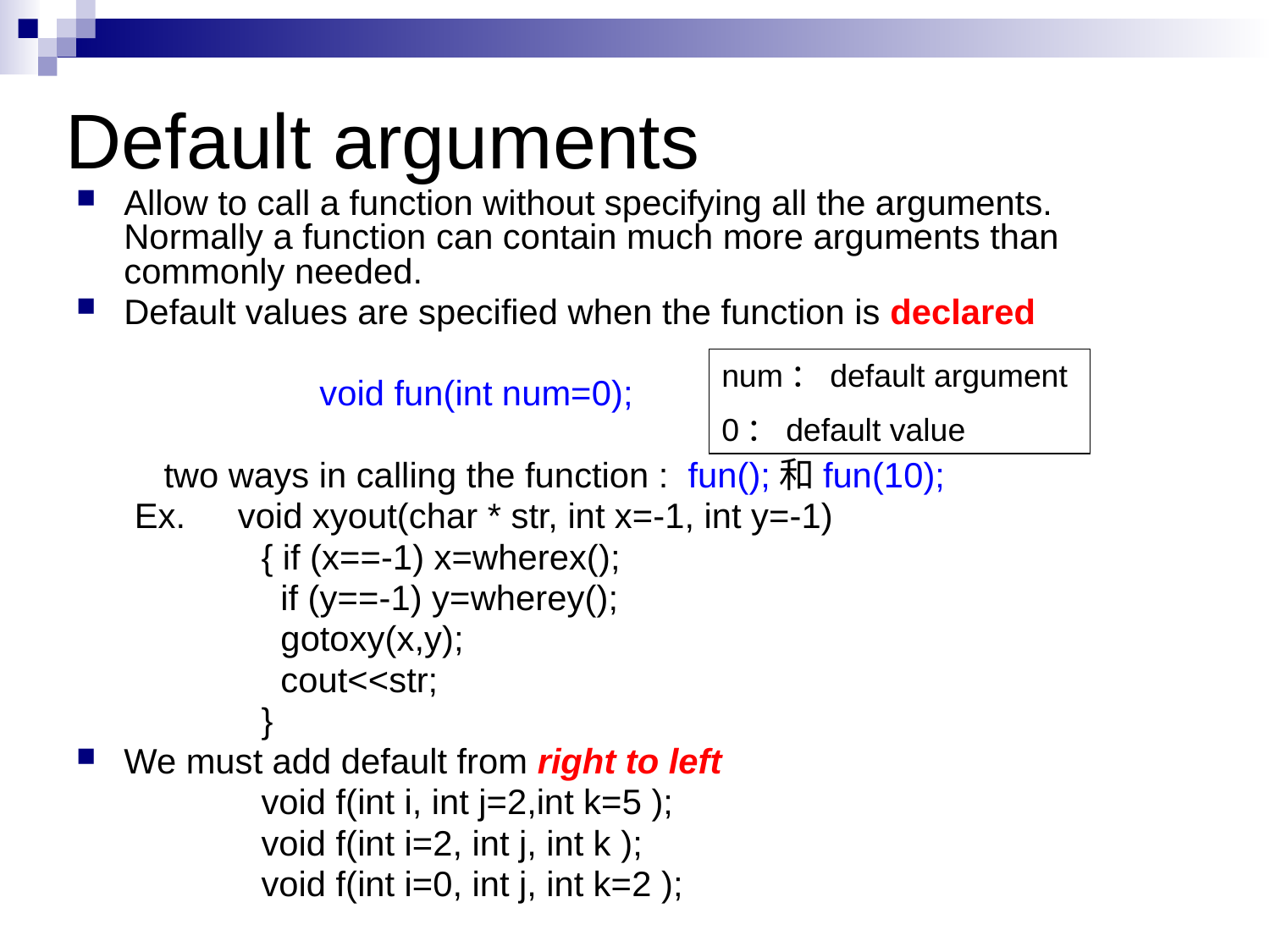

# Default arguments
Allow to call a function without specifying all the arguments. Normally a function can contain much more arguments than commonly needed.
Default values are specified when the function is declared

                         void fun(int num=0);

         two ways in calling the function :  fun();和fun(10);
      Ex.　void xyout(char * str, int x=-1, int y=-1)
                   { if (x==-1) x=wherex();
                     if (y==-1) y=wherey();
                     gotoxy(x,y);
                     cout<<str;
                   }
We must add default from right to left
                   void f(int i, int j=2,int k=5 );
                   void f(int i=2, int j, int k );
                   void f(int i=0, int j, int k=2 );

num：default argument
0：default value